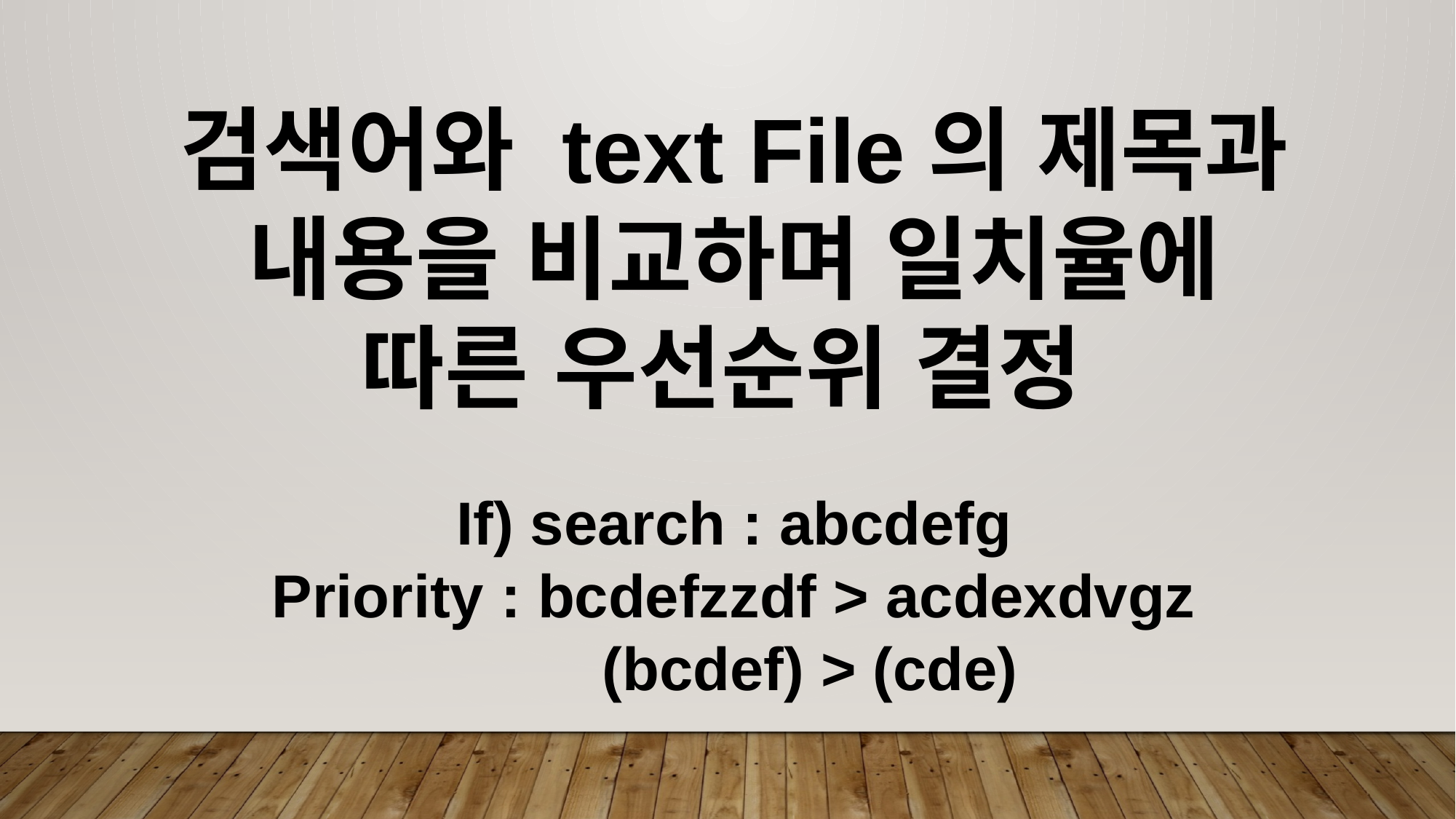

검색어와 text File의 제목과 내용을 비교하며 일치율에 따른 우선순위 결정
If) search : abcdefg
Priority : bcdefzzdf > acdexdvgz
         (bcdef) > (cde)